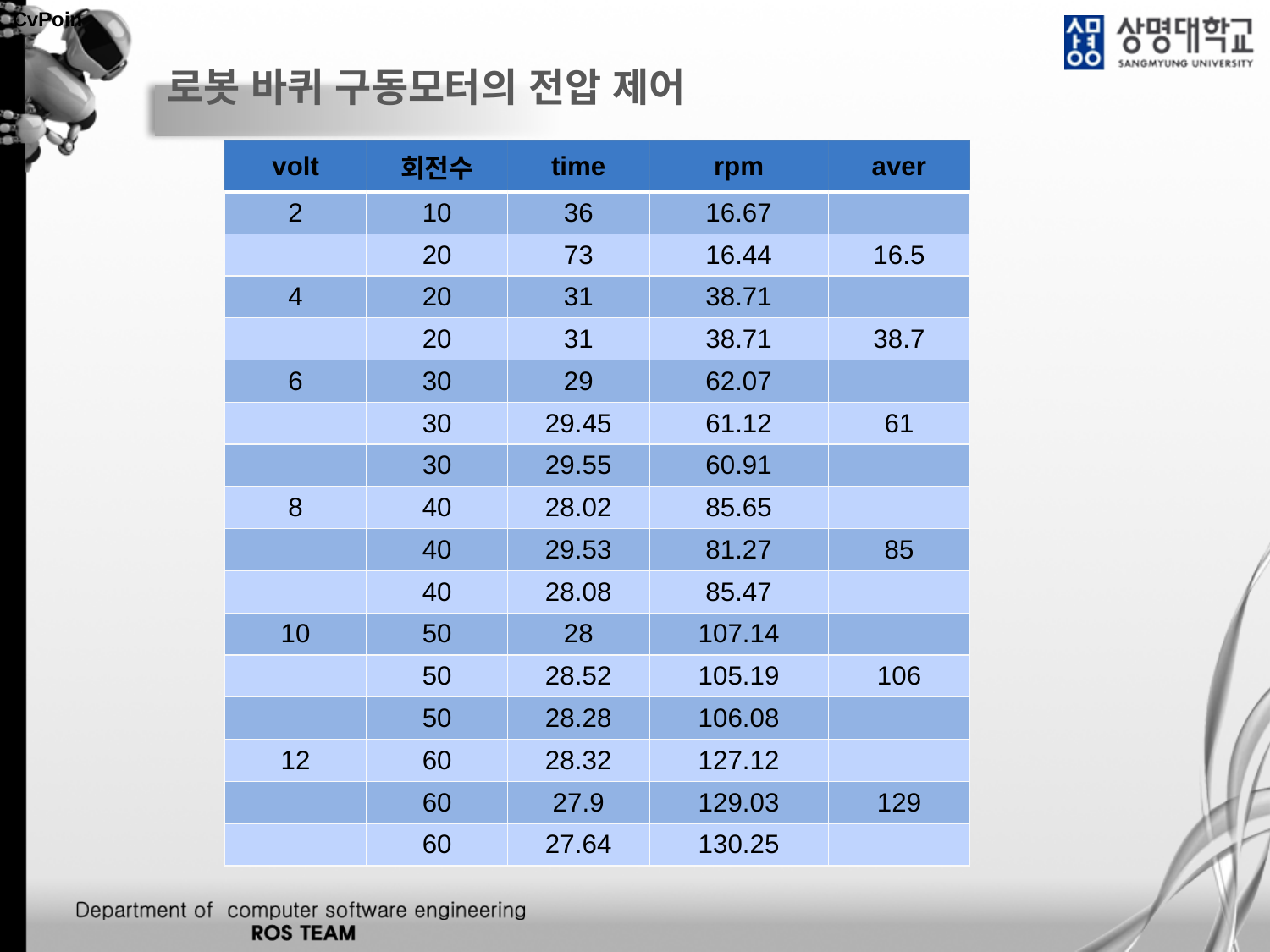

CvPoint
# 로봇 바퀴 구동모터의 전압 제어
| volt | 회전수 | time | rpm | aver |
| --- | --- | --- | --- | --- |
| 2 | 10 | 36 | 16.67 |  |
|  | 20 | 73 | 16.44 | 16.5 |
| 4 | 20 | 31 | 38.71 |  |
|  | 20 | 31 | 38.71 | 38.7 |
| 6 | 30 | 29 | 62.07 |  |
|  | 30 | 29.45 | 61.12 | 61 |
|  | 30 | 29.55 | 60.91 |  |
| 8 | 40 | 28.02 | 85.65 |  |
|  | 40 | 29.53 | 81.27 | 85 |
|  | 40 | 28.08 | 85.47 |  |
| 10 | 50 | 28 | 107.14 |  |
|  | 50 | 28.52 | 105.19 | 106 |
|  | 50 | 28.28 | 106.08 |  |
| 12 | 60 | 28.32 | 127.12 |  |
|  | 60 | 27.9 | 129.03 | 129 |
|  | 60 | 27.64 | 130.25 |  |